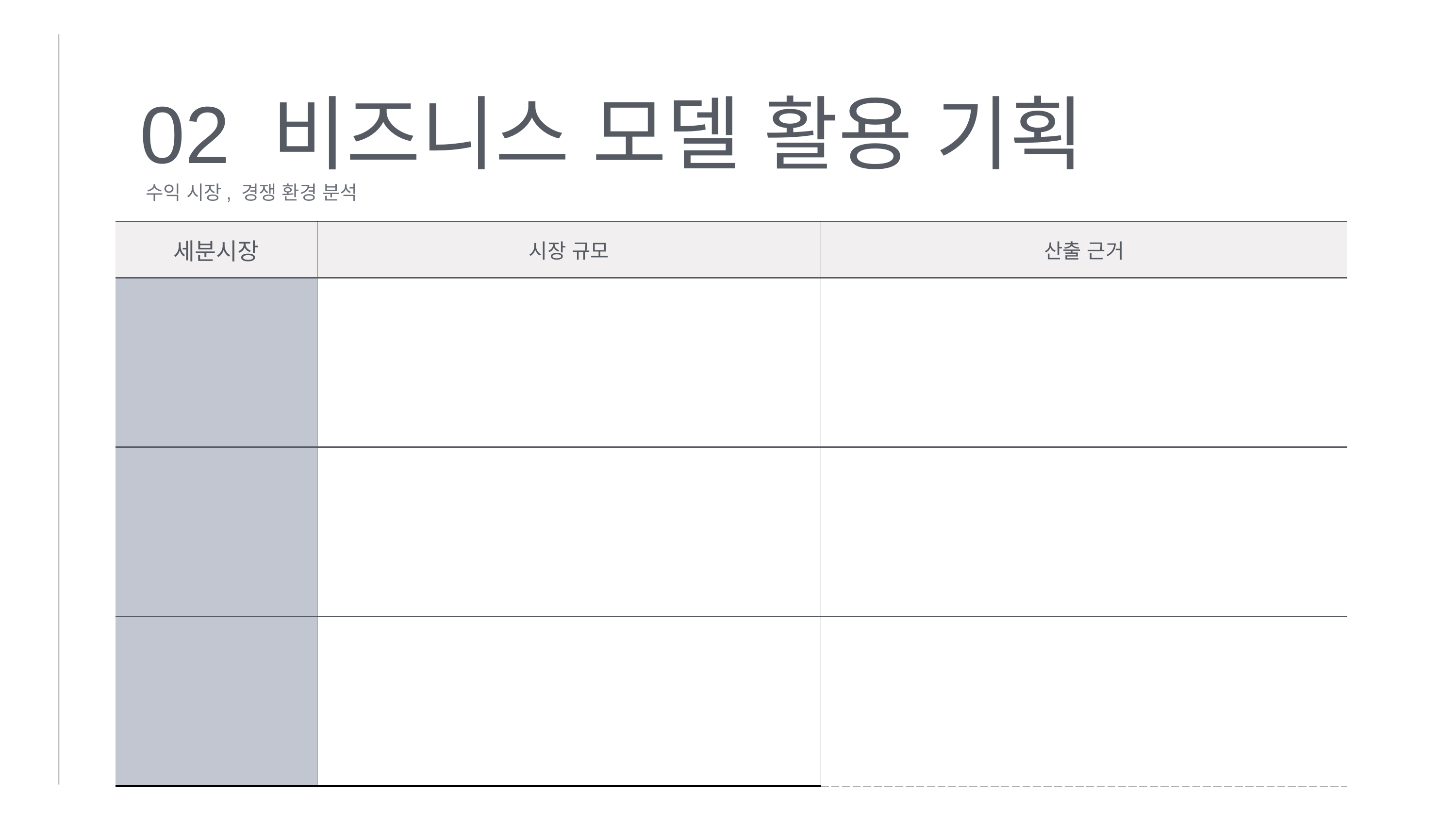

02 비즈니스 모델 활용 기획
수익 시장, 경쟁 환경 분석
| 세분시장 | 시장 규모 | 산출 근거 |
| --- | --- | --- |
|  |  |  |
|  |  |  |
|  |  |  |